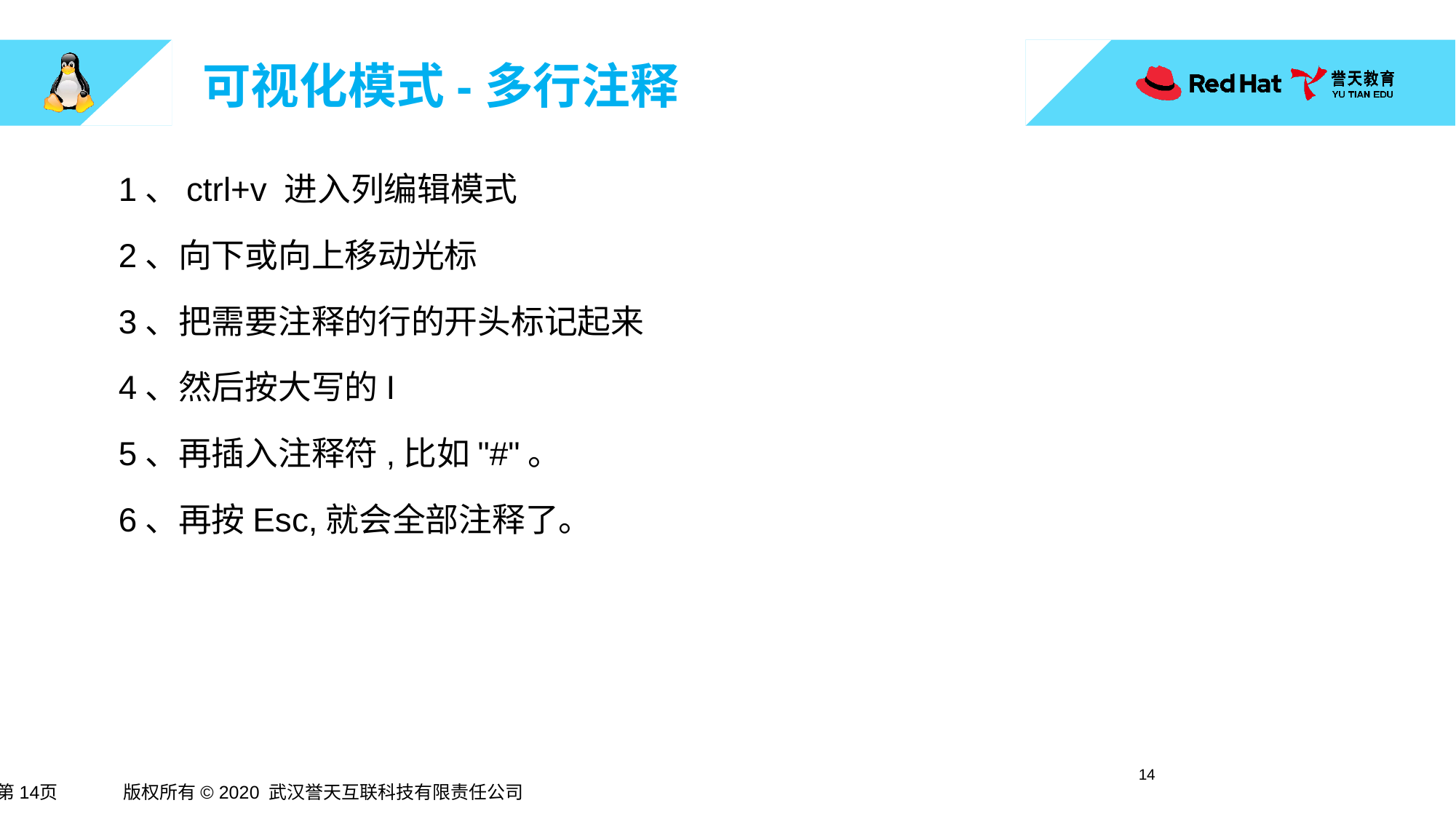

# 可视化模式-多行注释
1、ctrl+v 进入列编辑模式
2、向下或向上移动光标
3、把需要注释的行的开头标记起来
4、然后按大写的I
5、再插入注释符,比如"#"。
6、再按Esc,就会全部注释了。
14